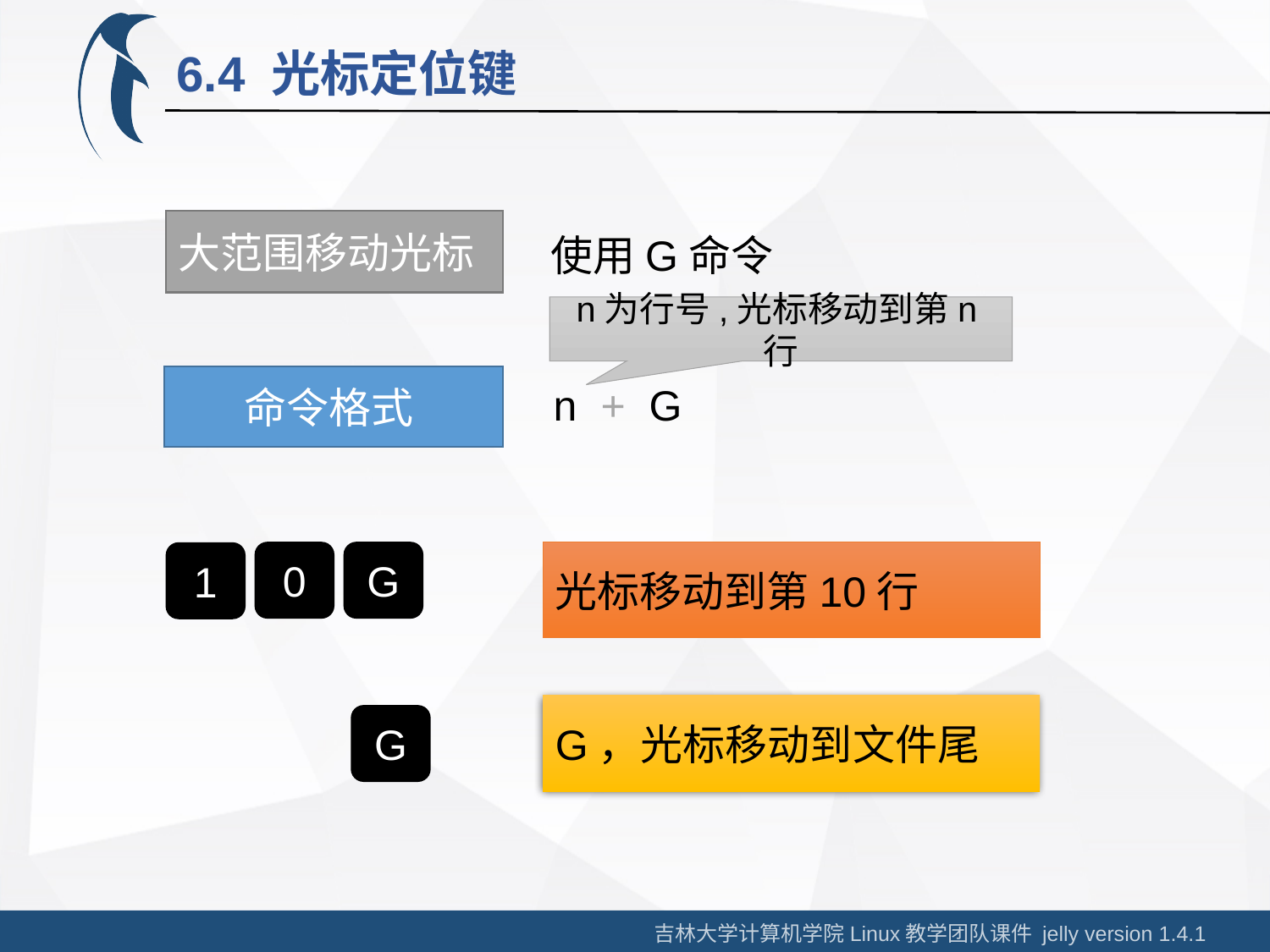

6.4 光标定位键
大范围移动光标
使用G命令
n为行号,光标移动到第n行
命令格式
n  +  G
0
G
光标移动到第10行
1
G，光标移动到文件尾
G